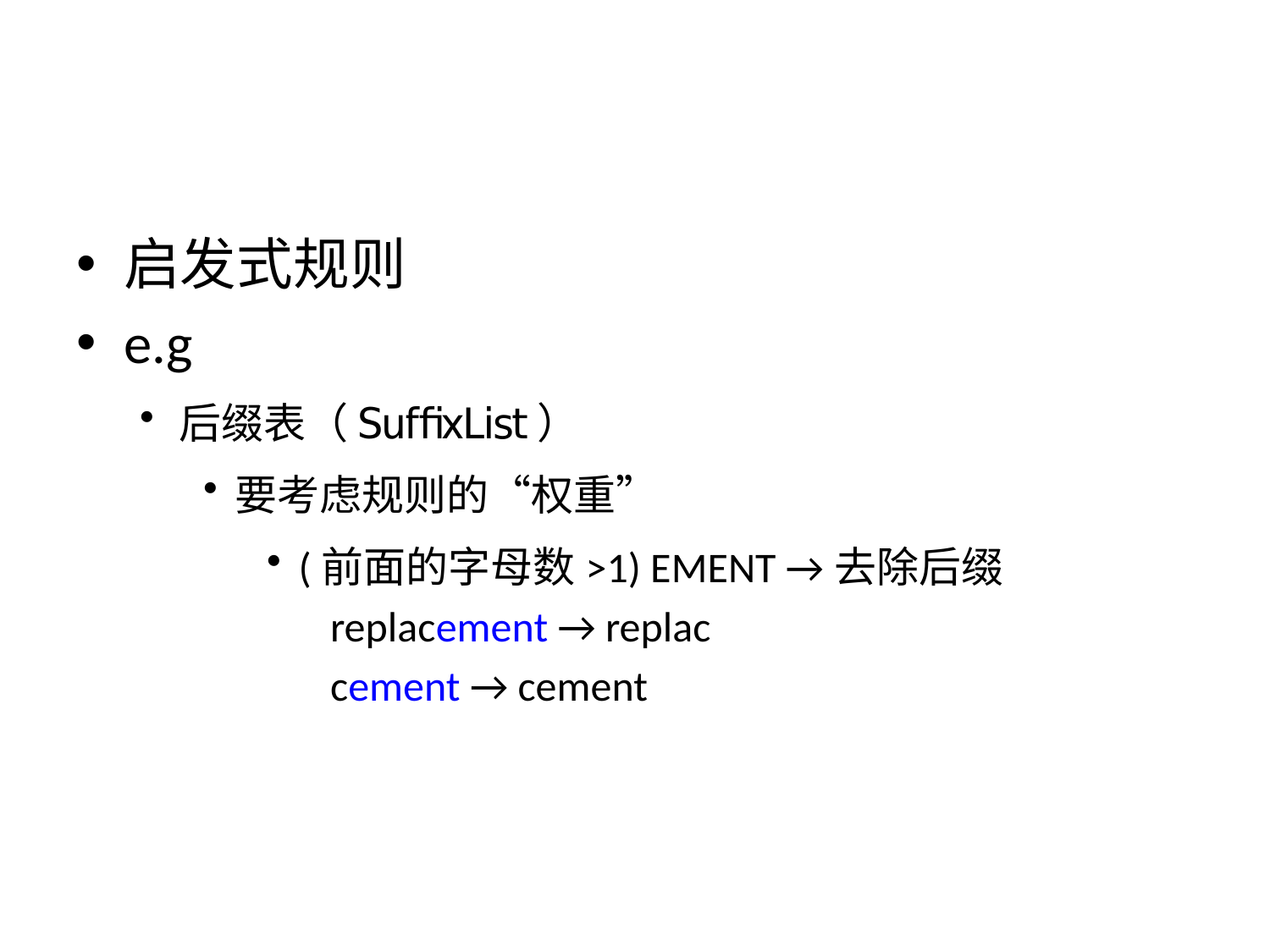

#
启发式规则
e.g
后缀表（SuffixList）
要考虑规则的“权重”
(前面的字母数>1) EMENT →去除后缀
	replacement → replac
	cement → cement